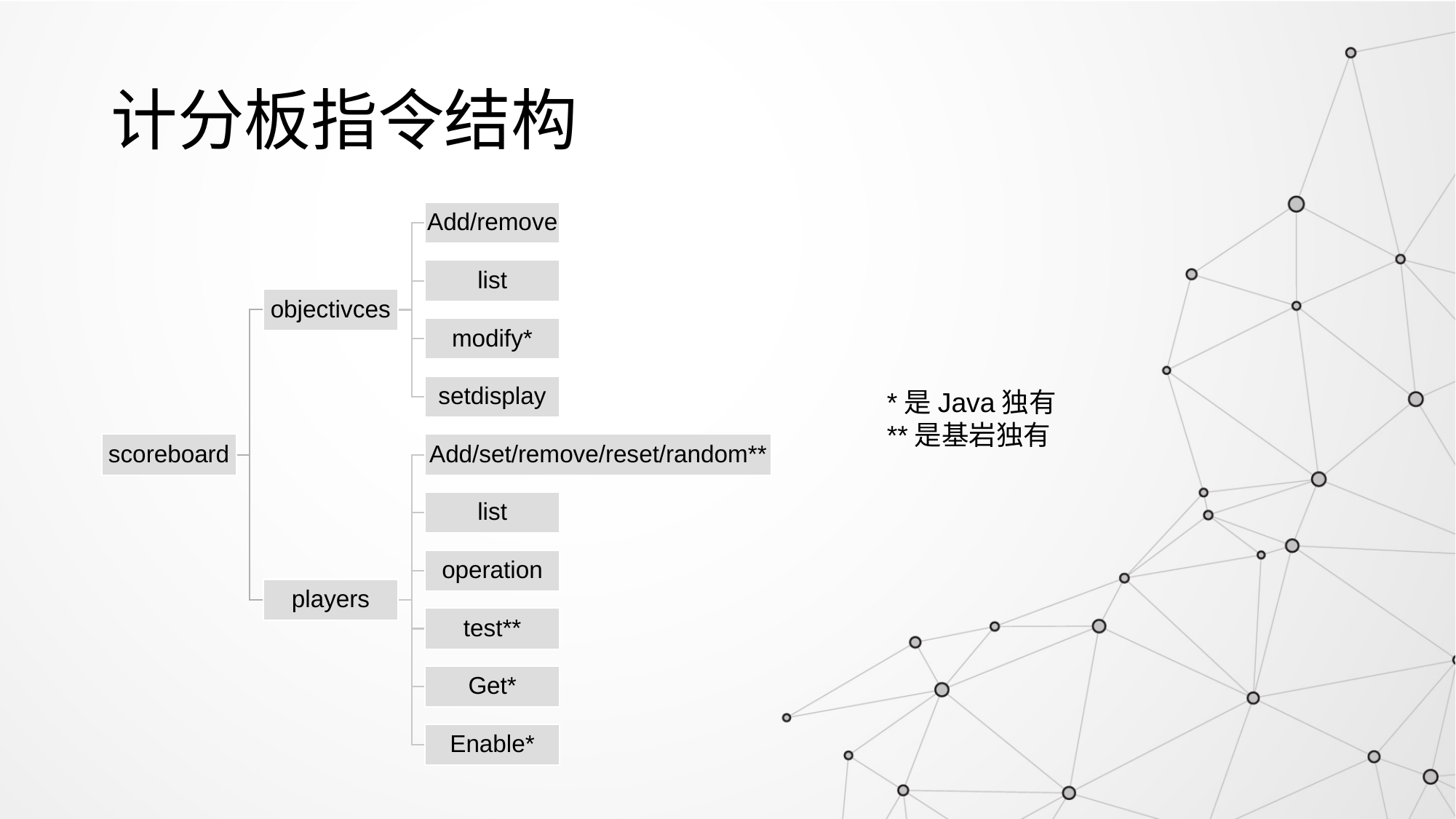

# 计分板指令结构
scoreboard
objectivces
Add/remove
list
modify*
setdisplay
players
Add/set/remove/reset/random**
list
operation
test**
Get*
Enable*
*是Java独有
**是基岩独有